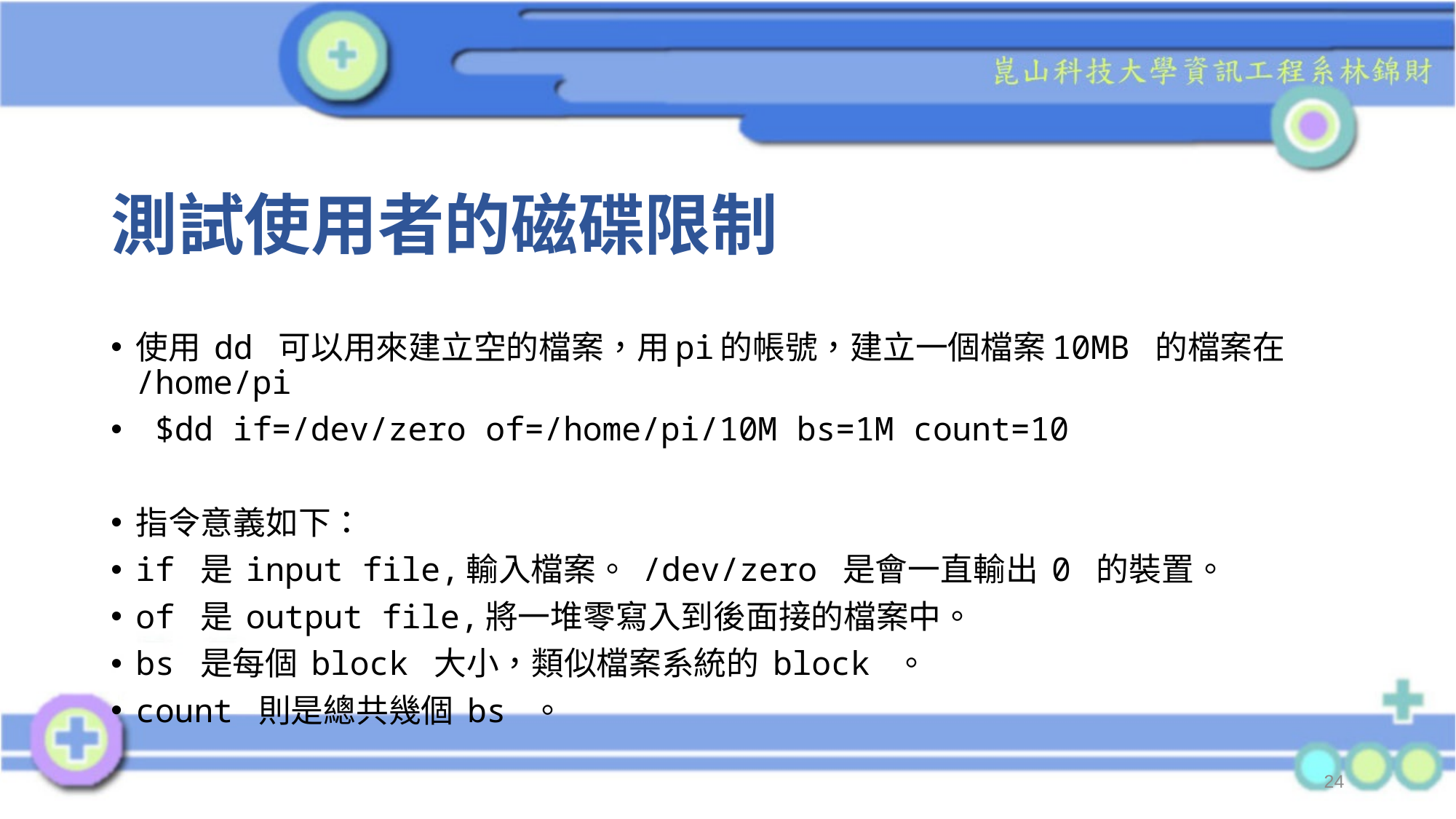

# 測試使用者的磁碟限制
使用 dd 可以用來建立空的檔案，用pi的帳號，建立一個檔案10MB 的檔案在 /home/pi
 $dd if=/dev/zero of=/home/pi/10M bs=1M count=10

指令意義如下：
if 是 input file,輸入檔案。 /dev/zero 是會一直輸出 0 的裝置。
of 是 output file,將一堆零寫入到後面接的檔案中。
bs 是每個 block 大小，類似檔案系統的 block 。
count 則是總共幾個 bs 。

24